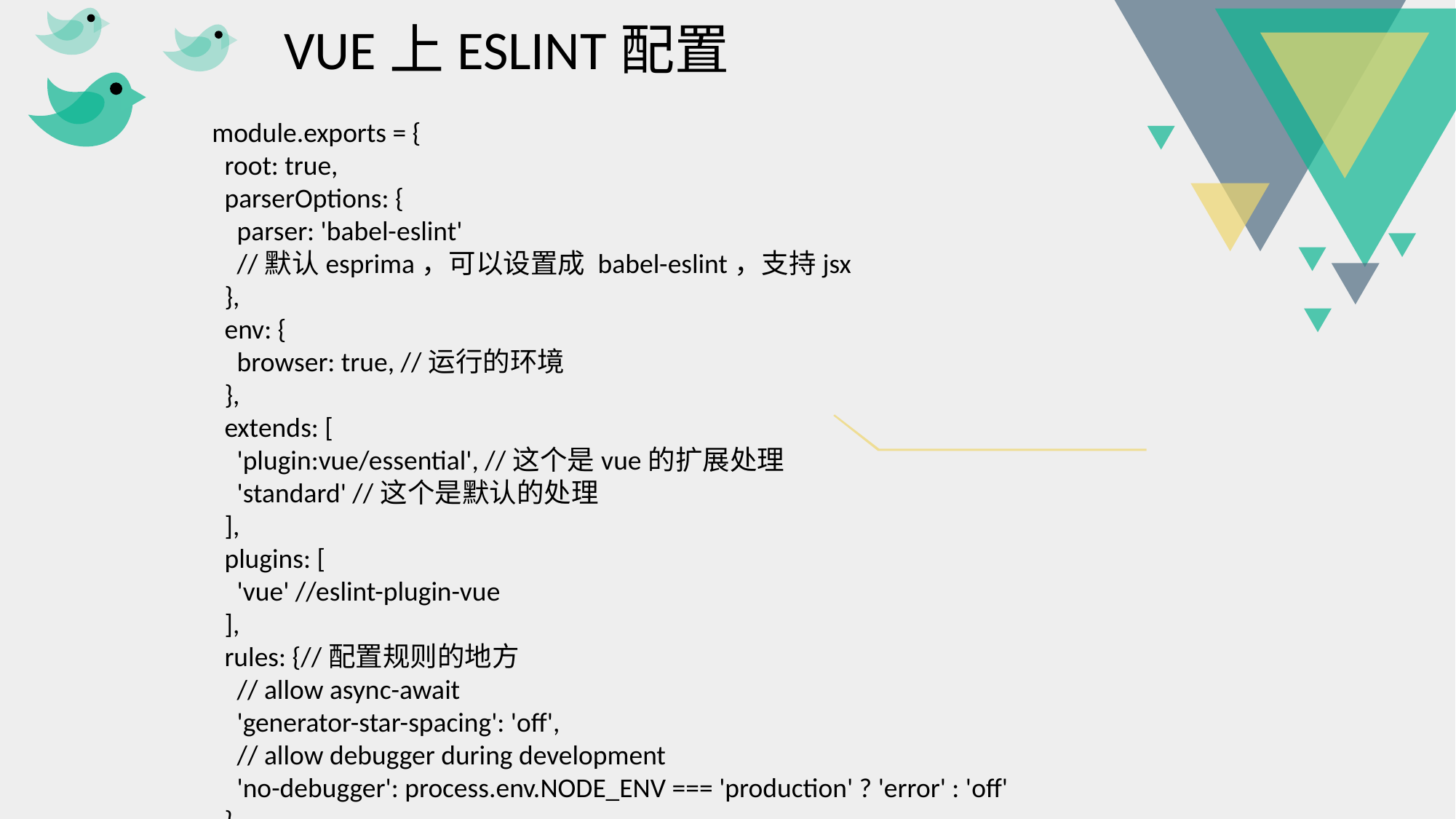

VUE上ESLINT配置

module.exports = {
  root: true,
  parserOptions: {
    parser: 'babel-eslint'
    //默认esprima，可以设置成 babel-eslint，支持jsx
  },
  env: {
    browser: true, //运行的环境
  },
  extends: [
    'plugin:vue/essential', //这个是vue的扩展处理
    'standard' //这个是默认的处理
  ],
  plugins: [
    'vue' //eslint-plugin-vue
  ],
  rules: {//配置规则的地方
    // allow async-await
    'generator-star-spacing': 'off',
    // allow debugger during development
    'no-debugger': process.env.NODE_ENV === 'production' ? 'error' : 'off'
  }
}